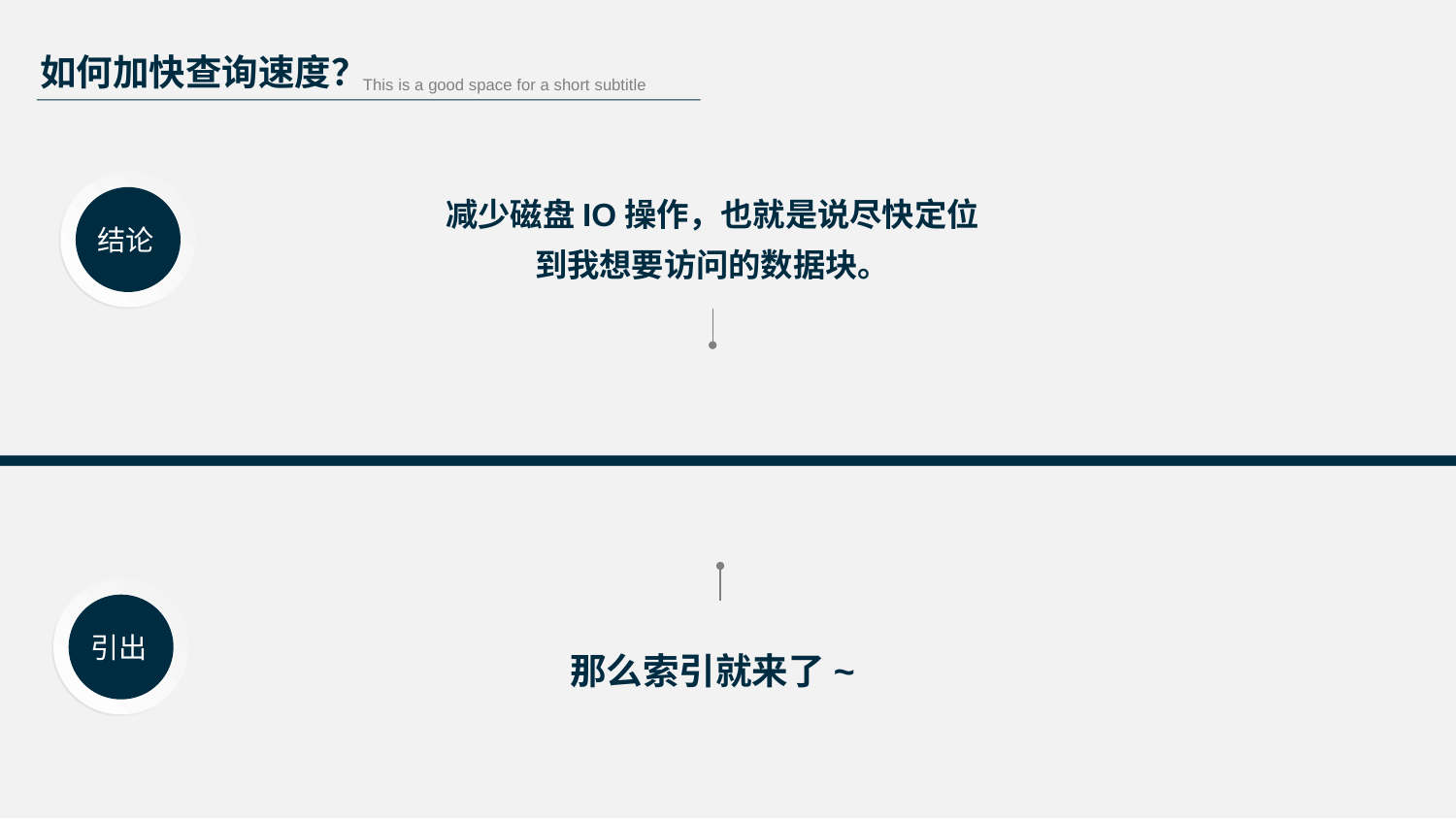

如何加快查询速度？
This is a good space for a short subtitle

结论
减少磁盘IO操作，也就是说尽快定位到我想要访问的数据块。

那么索引就来了~

引出